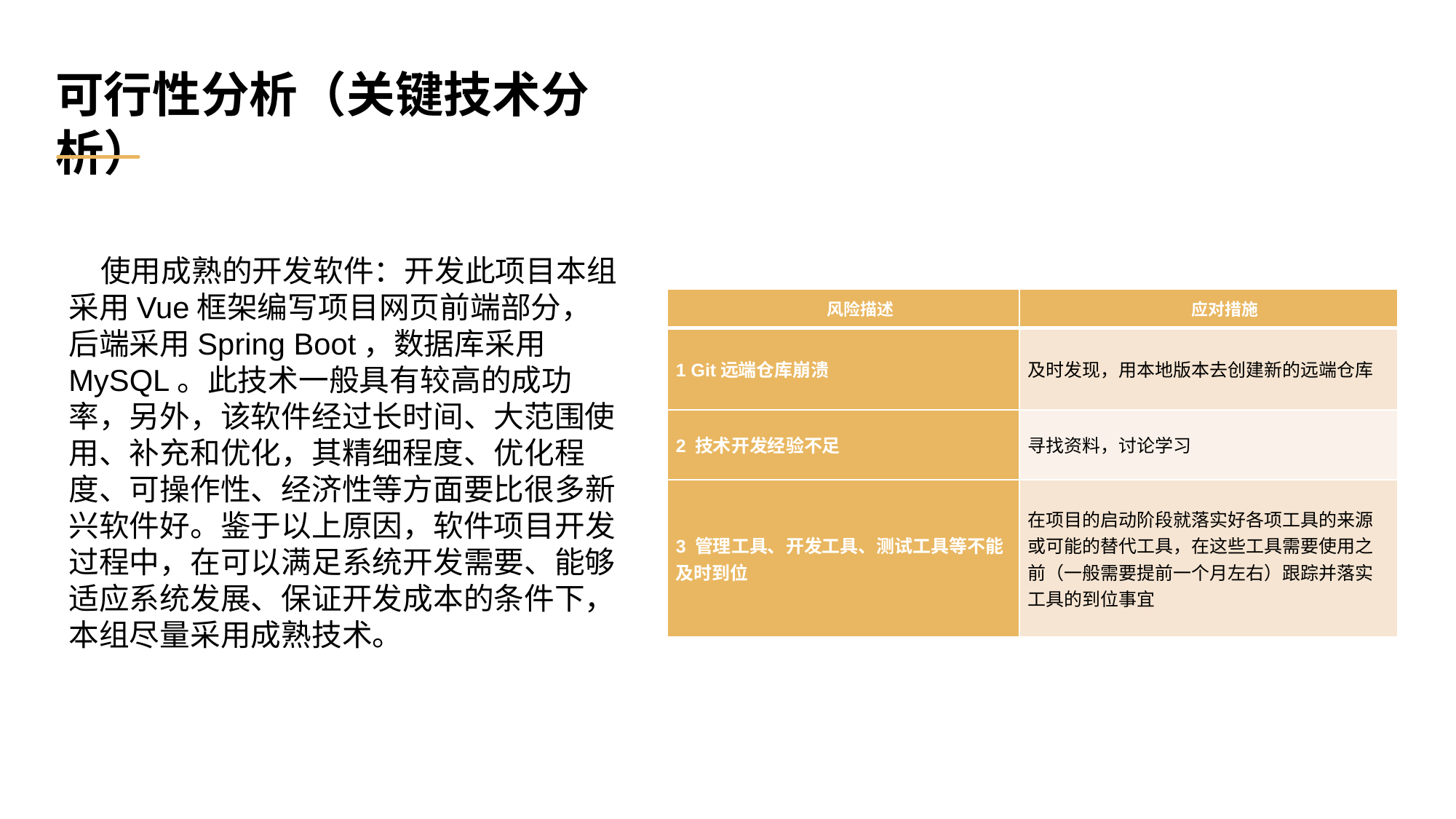

可行性分析（关键技术分析）
使用成熟的开发软件：开发此项目本组采用Vue框架编写项目网页前端部分，后端采用Spring Boot，数据库采用MySQL。此技术一般具有较高的成功率，另外，该软件经过长时间、大范围使用、补充和优化，其精细程度、优化程度、可操作性、经济性等方面要比很多新兴软件好。鉴于以上原因，软件项目开发过程中，在可以满足系统开发需要、能够适应系统发展、保证开发成本的条件下，本组尽量采用成熟技术。

| 风险描述 | 应对措施 |
| --- | --- |
| 1 Git远端仓库崩溃 | 及时发现，用本地版本去创建新的远端仓库 |
| 2 技术开发经验不足 | 寻找资料，讨论学习 |
| 3 管理工具、开发工具、测试工具等不能及时到位 | 在项目的启动阶段就落实好各项工具的来源或可能的替代工具，在这些工具需要使用之前（一般需要提前一个月左右）跟踪并落实工具的到位事宜 |